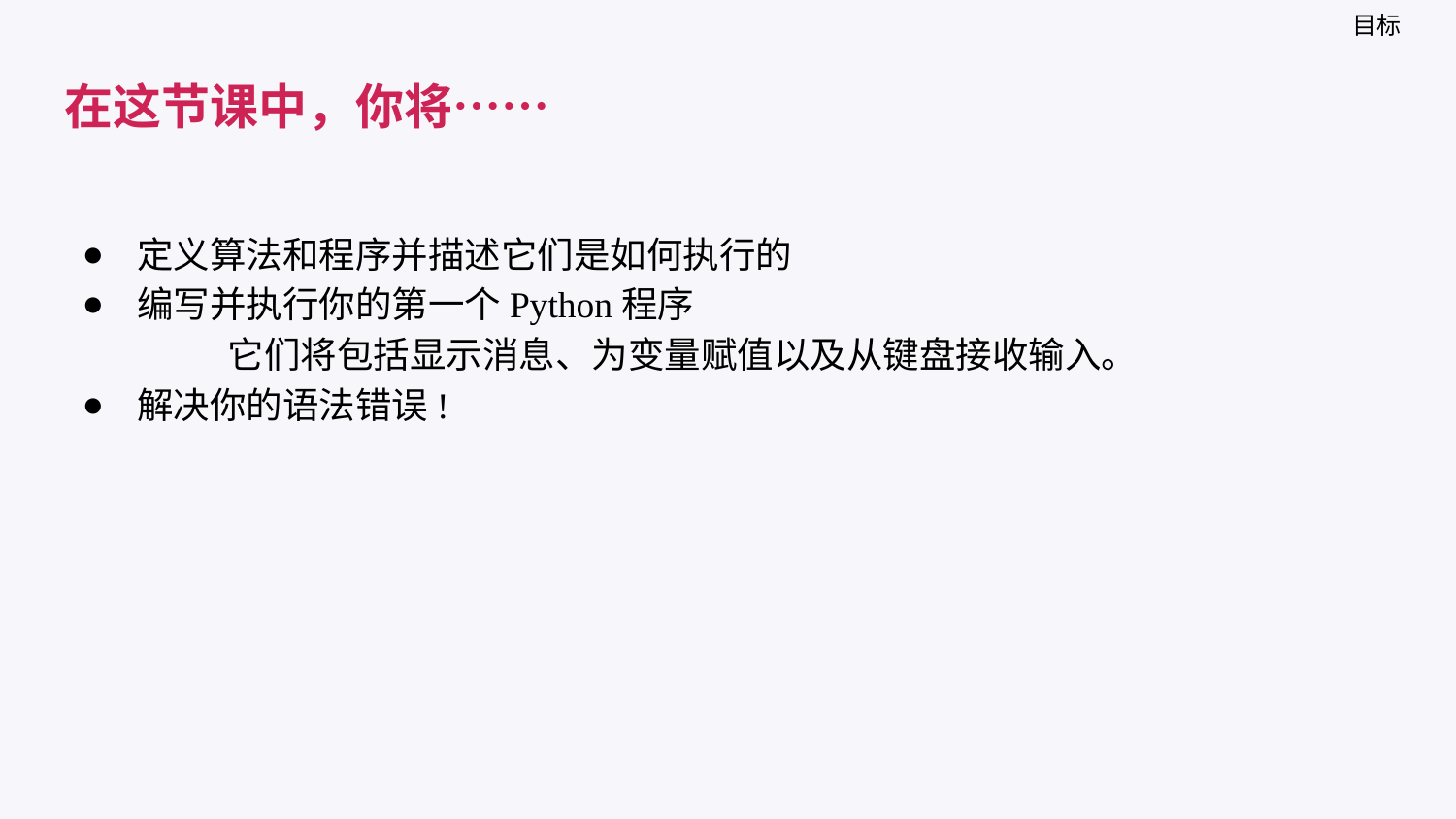

目标
在这节课中，你将……
定义算法和程序并描述它们是如何执行的
编写并执行你的第一个Python程序
	它们将包括显示消息、为变量赋值以及从键盘接收输入。
解决你的语法错误!